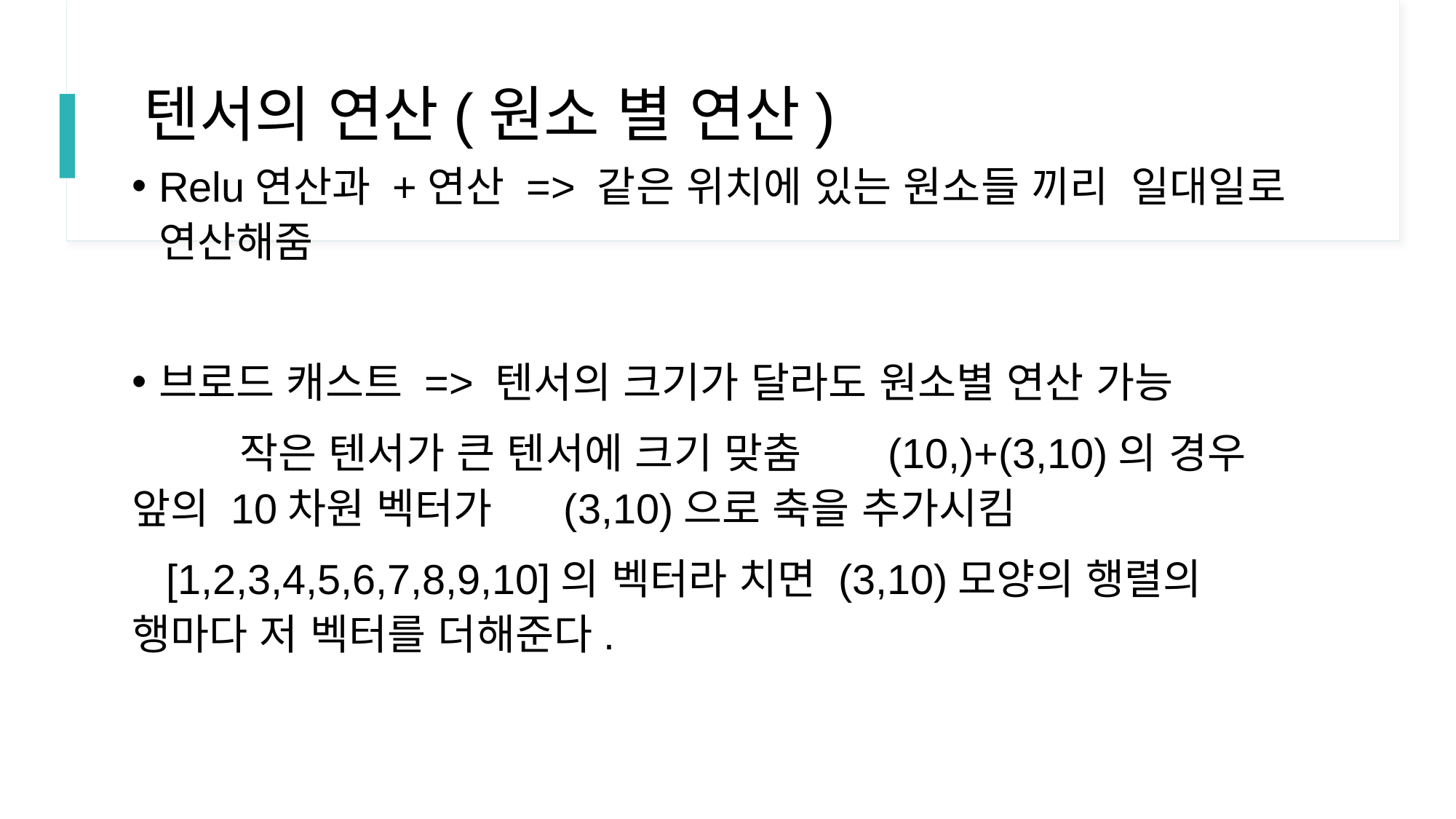

# 텐서의 연산(원소 별 연산)
Relu연산과 +연산 => 같은 위치에 있는 원소들 끼리					일대일로 연산해줌

브로드 캐스트 => 텐서의 크기가 달라도 원소별 연산 가능
 			작은 텐서가 큰 텐서에 크기 맞춤					(10,)+(3,10)의 경우 앞의 10차원 벡터가				(3,10)으로 축을 추가시킴
   [1,2,3,4,5,6,7,8,9,10]의 벡터라 치면 (3,10)모양의 행렬의 행마다 저 벡터를 더해준다.